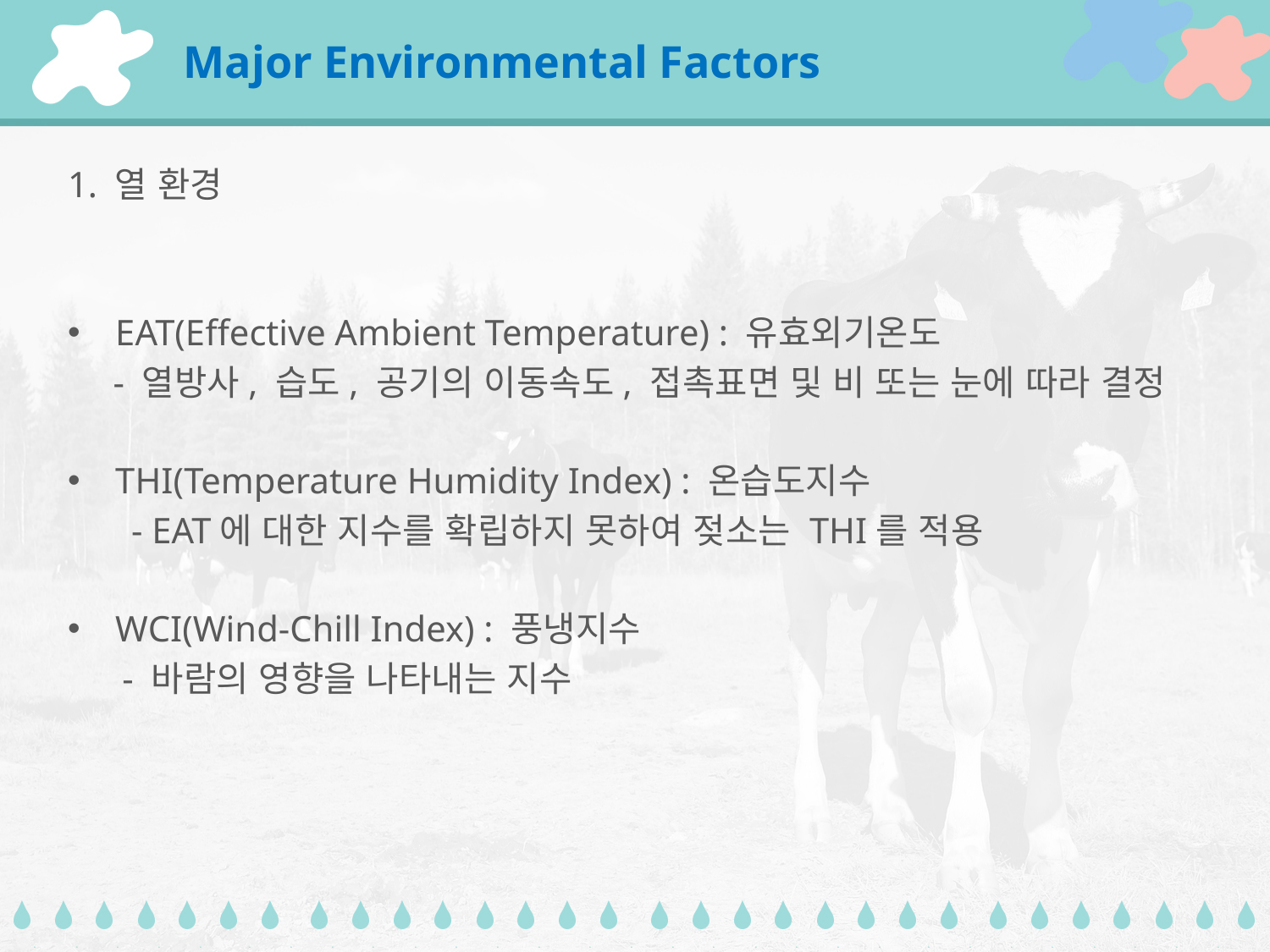

# Major Environmental Factors
1. 열 환경

EAT(Effective Ambient Temperature) : 유효외기온도
     - 열방사, 습도, 공기의 이동속도, 접촉표면 및 비 또는 눈에 따라 결정

THI(Temperature Humidity Index) : 온습도지수
       - EAT에 대한 지수를 확립하지 못하여 젖소는 THI를 적용

WCI(Wind-Chill Index) : 풍냉지수
      - 바람의 영향을 나타내는 지수